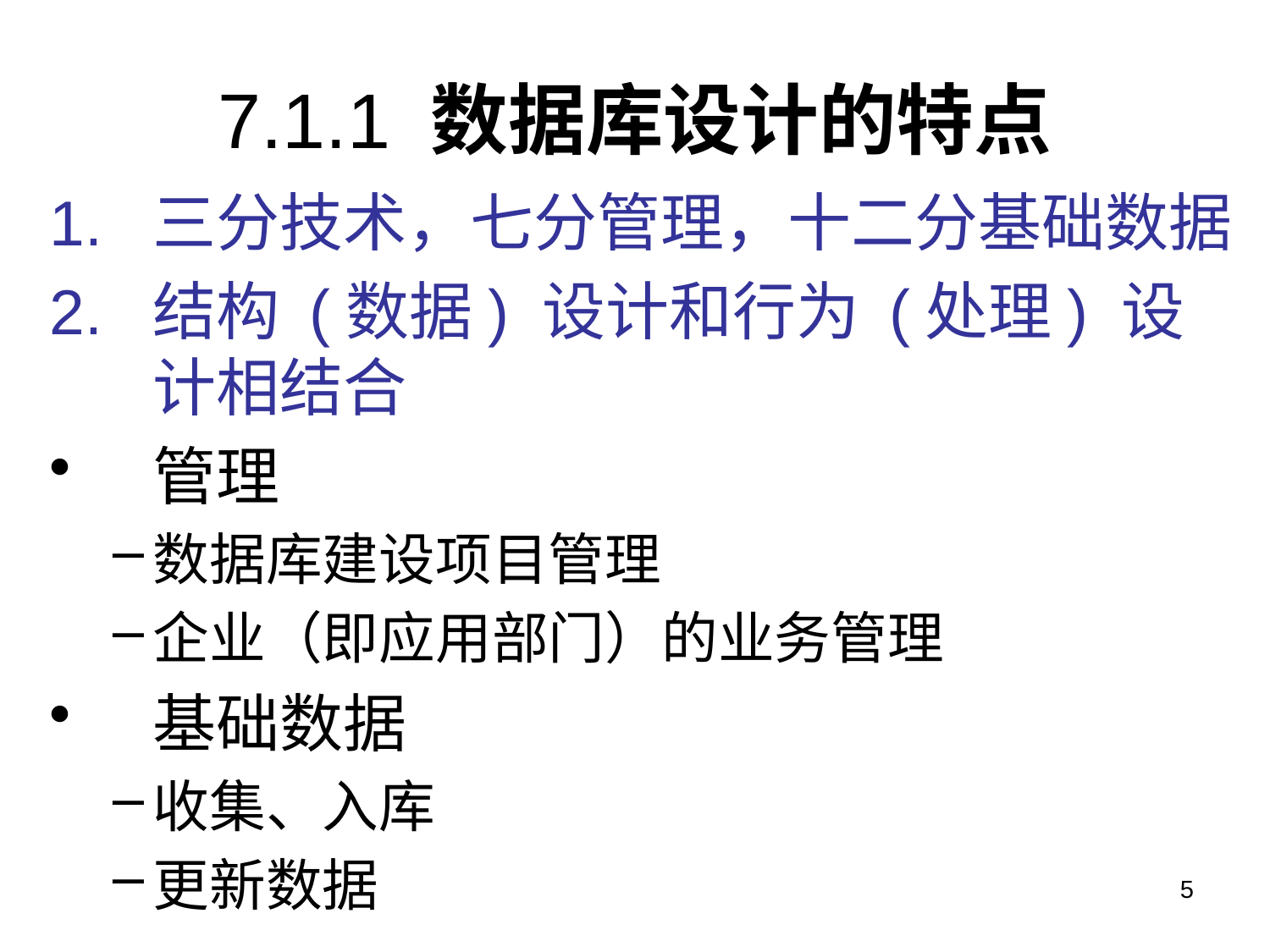

# 7.1.1 数据库设计的特点
三分技术，七分管理，十二分基础数据
结构 (数据) 设计和行为 (处理) 设计相结合
管理
数据库建设项目管理
企业（即应用部门）的业务管理
基础数据
收集、入库
更新数据
5